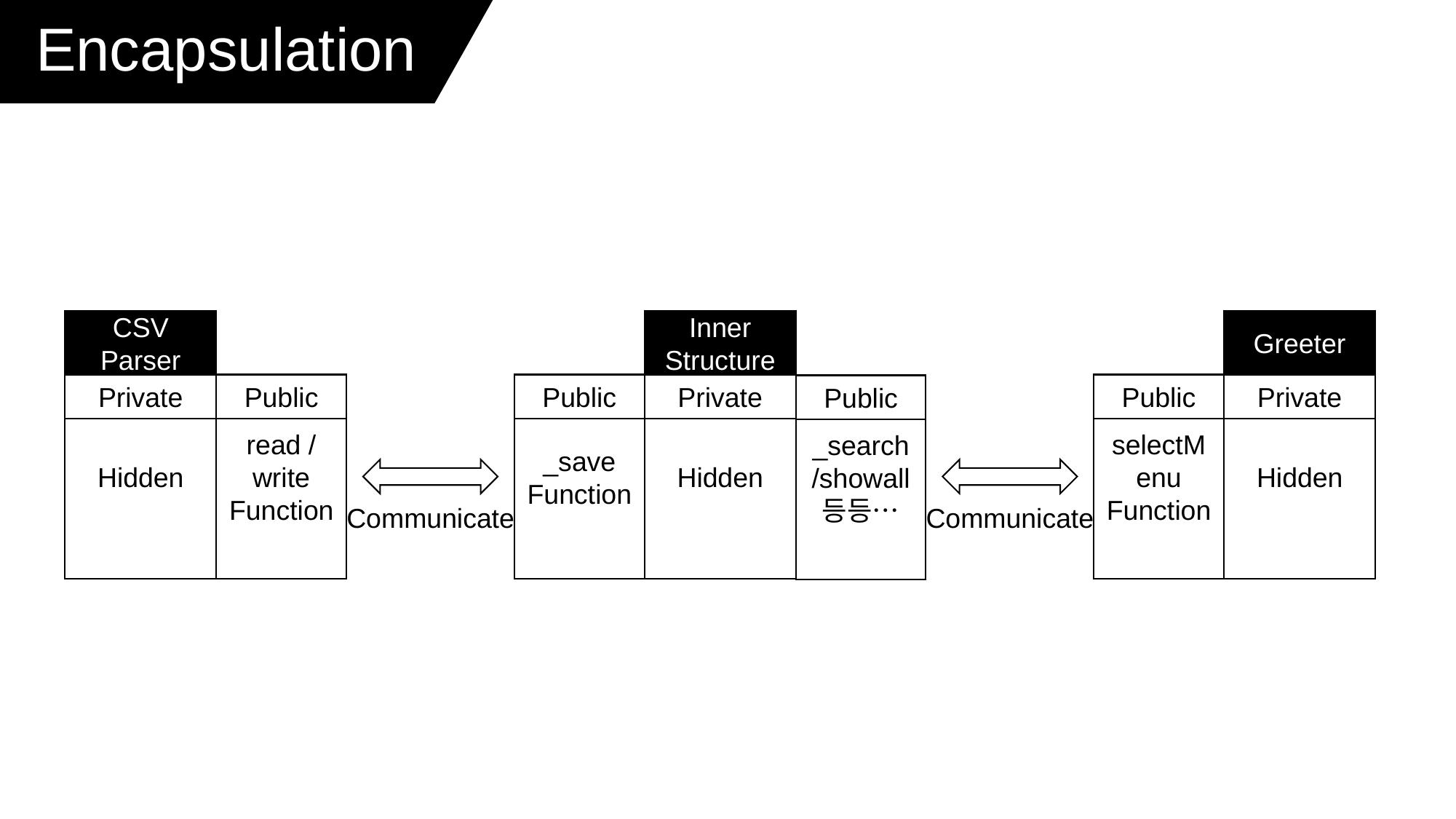

Encapsulation
Inner
Structure
Greeter
CSV Parser
Public
Public
Hidden
Private
Public
Hidden
Private
Hidden
Private
read / write
Function
_save Function
selectMenu
Function
Public
_search /showall 등등…

Communicate
Communicate